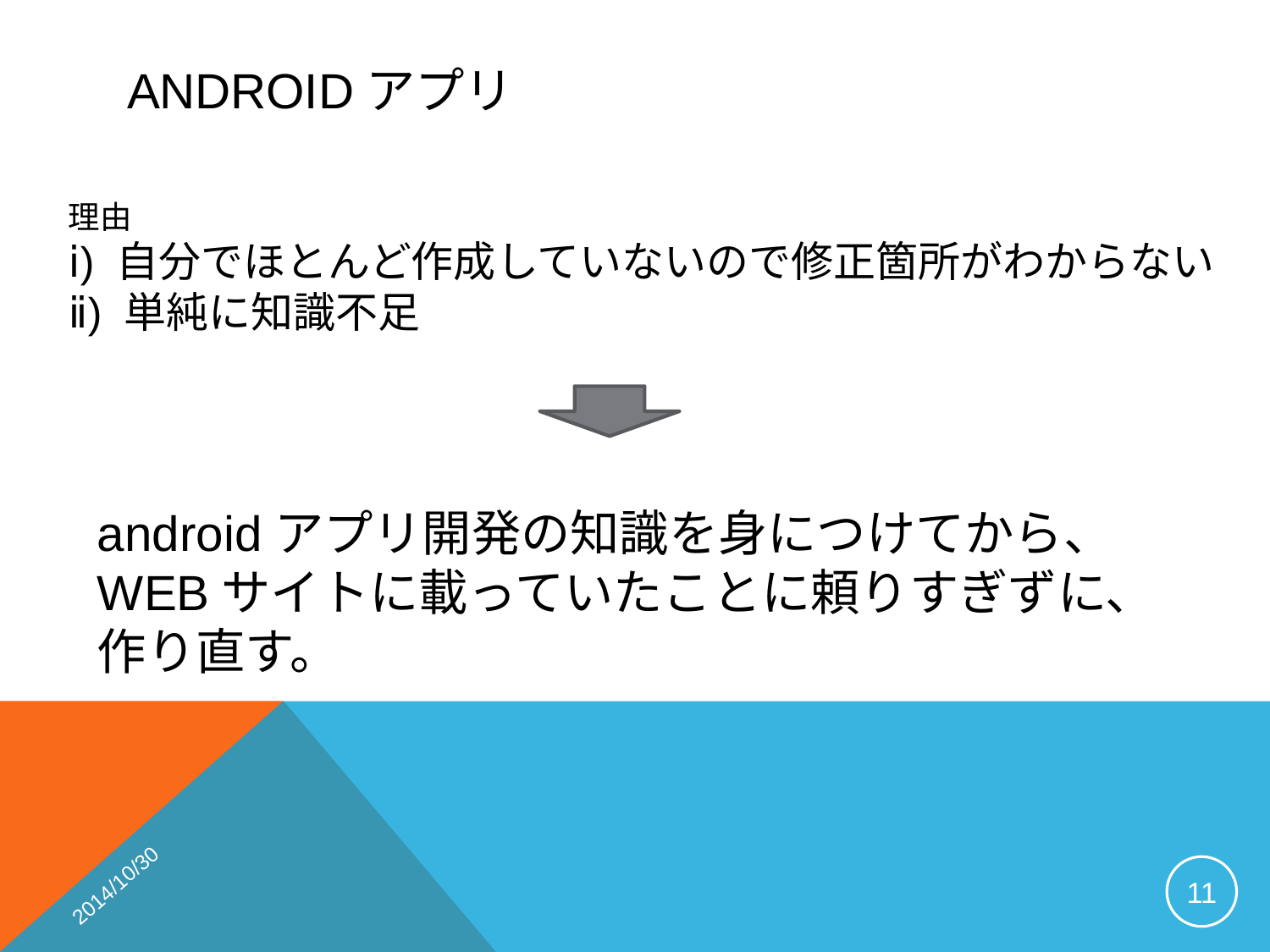

# Androidアプリ

理由
ⅰ) 自分でほとんど作成していないので修正箇所がわからない
ⅱ) 単純に知識不足

androidアプリ開発の知識を身につけてから、
WEBサイトに載っていたことに頼りすぎずに、作り直す。
2014/10/30
11